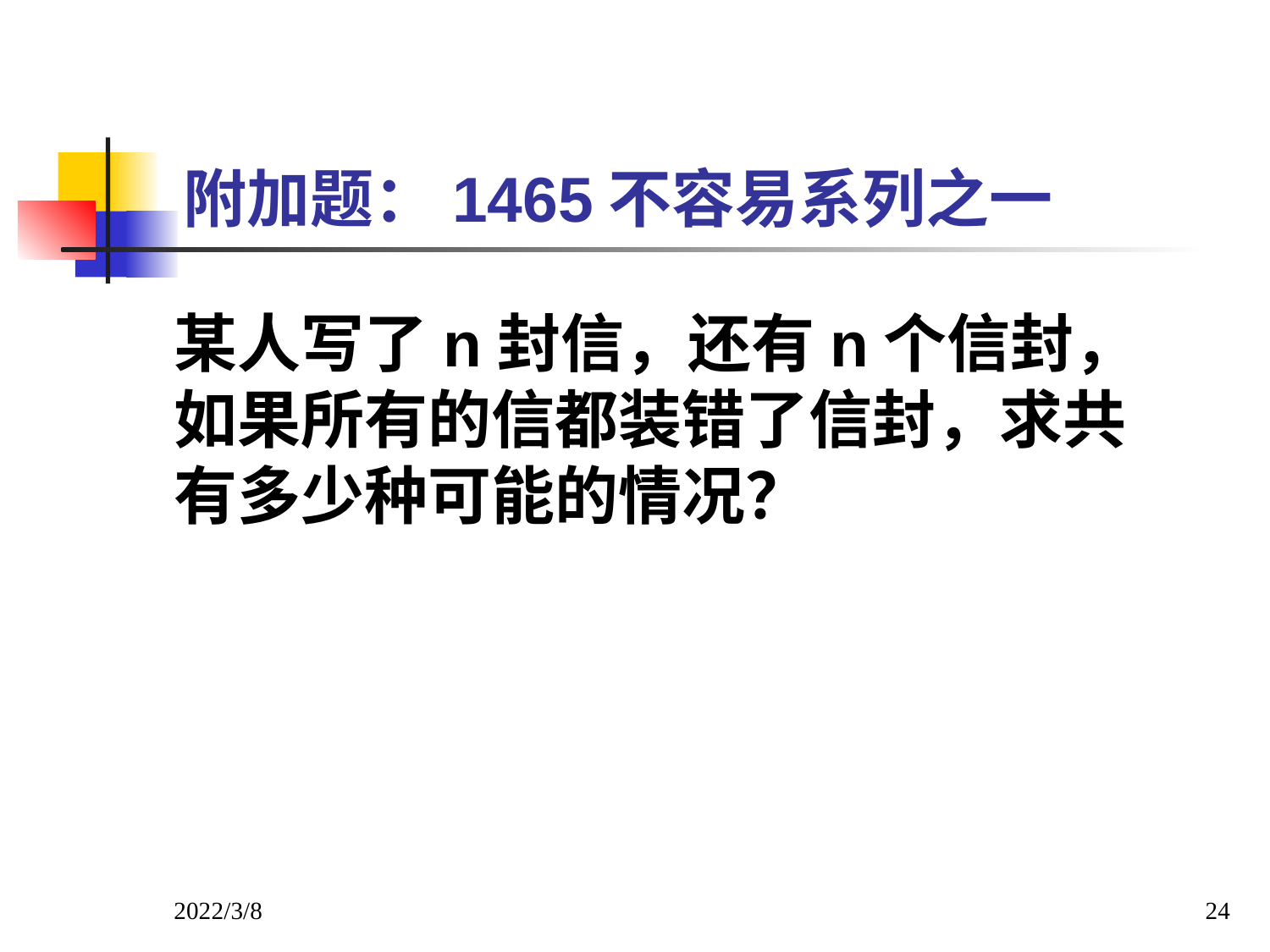

附加题：1465不容易系列之一
某人写了n封信，还有n个信封，如果所有的信都装错了信封，求共有多少种可能的情况？
2022/3/8
24